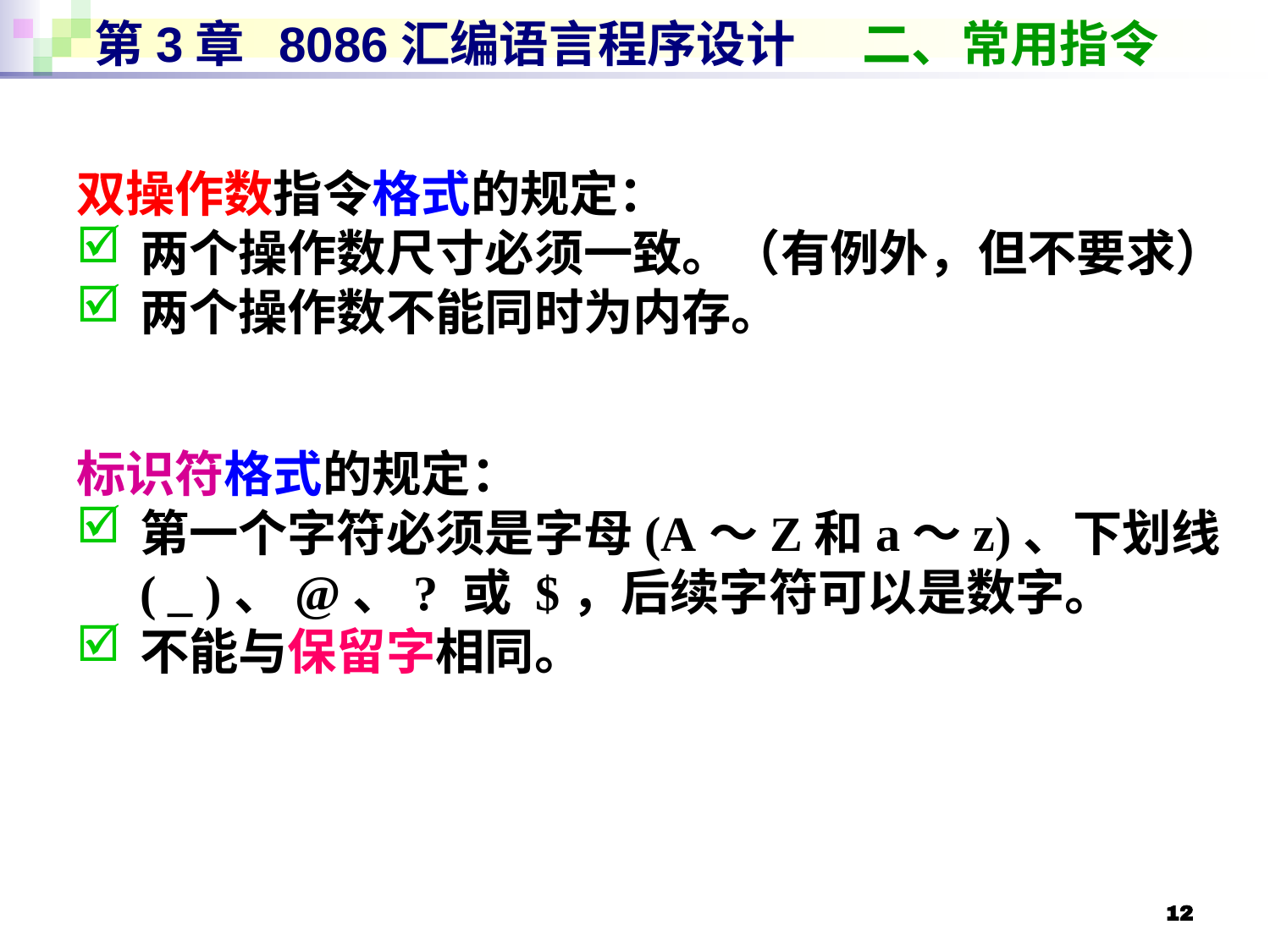

# 第3章  8086汇编语言程序设计      二、常用指令
双操作数指令格式的规定：
两个操作数尺寸必须一致。（有例外，但不要求）
两个操作数不能同时为内存。
标识符格式的规定：
第一个字符必须是字母(A～Z和a～z)、下划线( _ )、@、? 或 $，后续字符可以是数字。
不能与保留字相同。
12